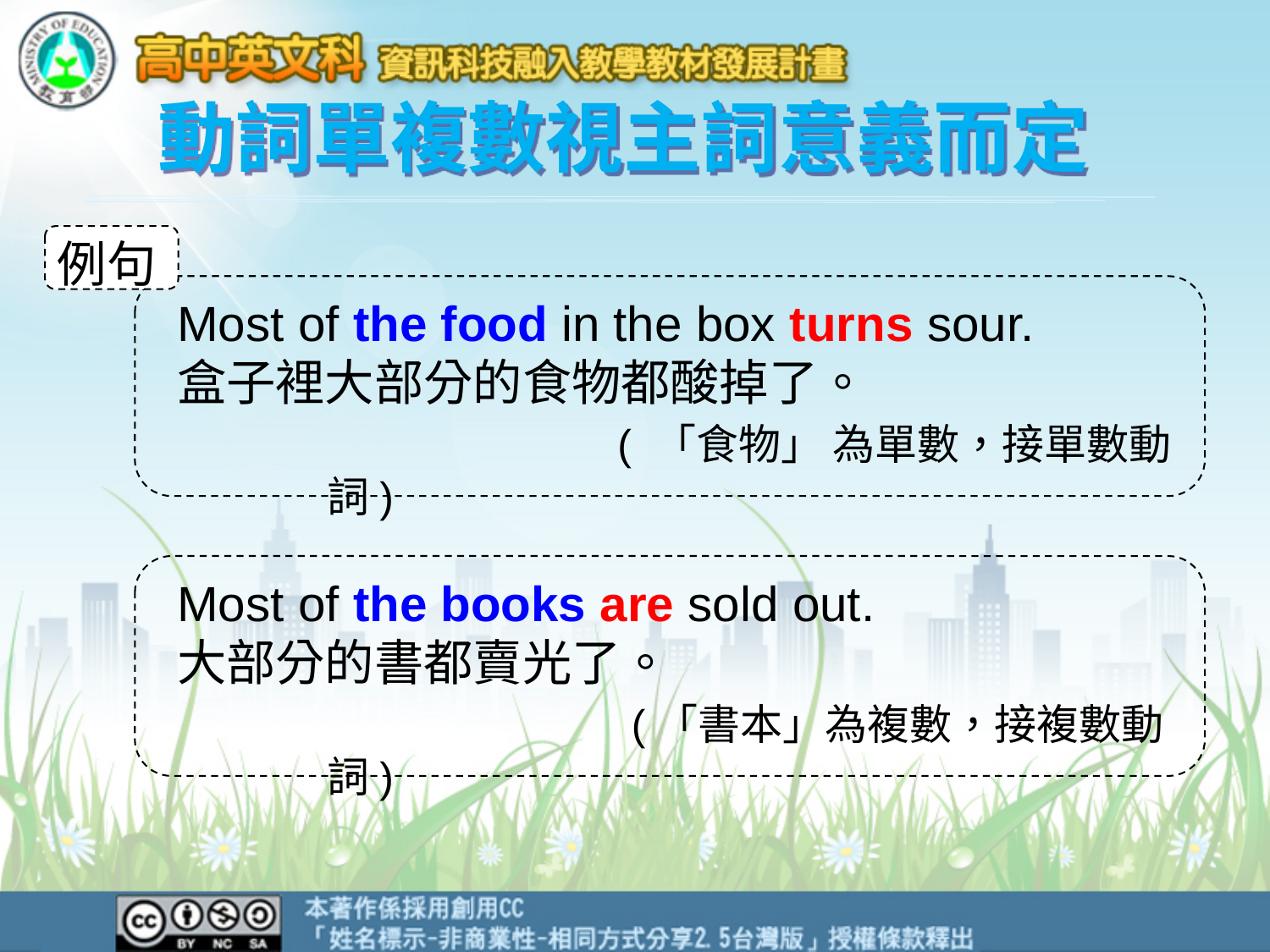

動詞單複數視主詞意義而定

例句

Most of the food in the box turns sour.
盒子裡大部分的食物都酸掉了。
                                ( 「食物」 為單數，接單數動詞)

Most of the books are sold out.
大部分的書都賣光了。
                                 (「書本」為複數，接複數動詞)